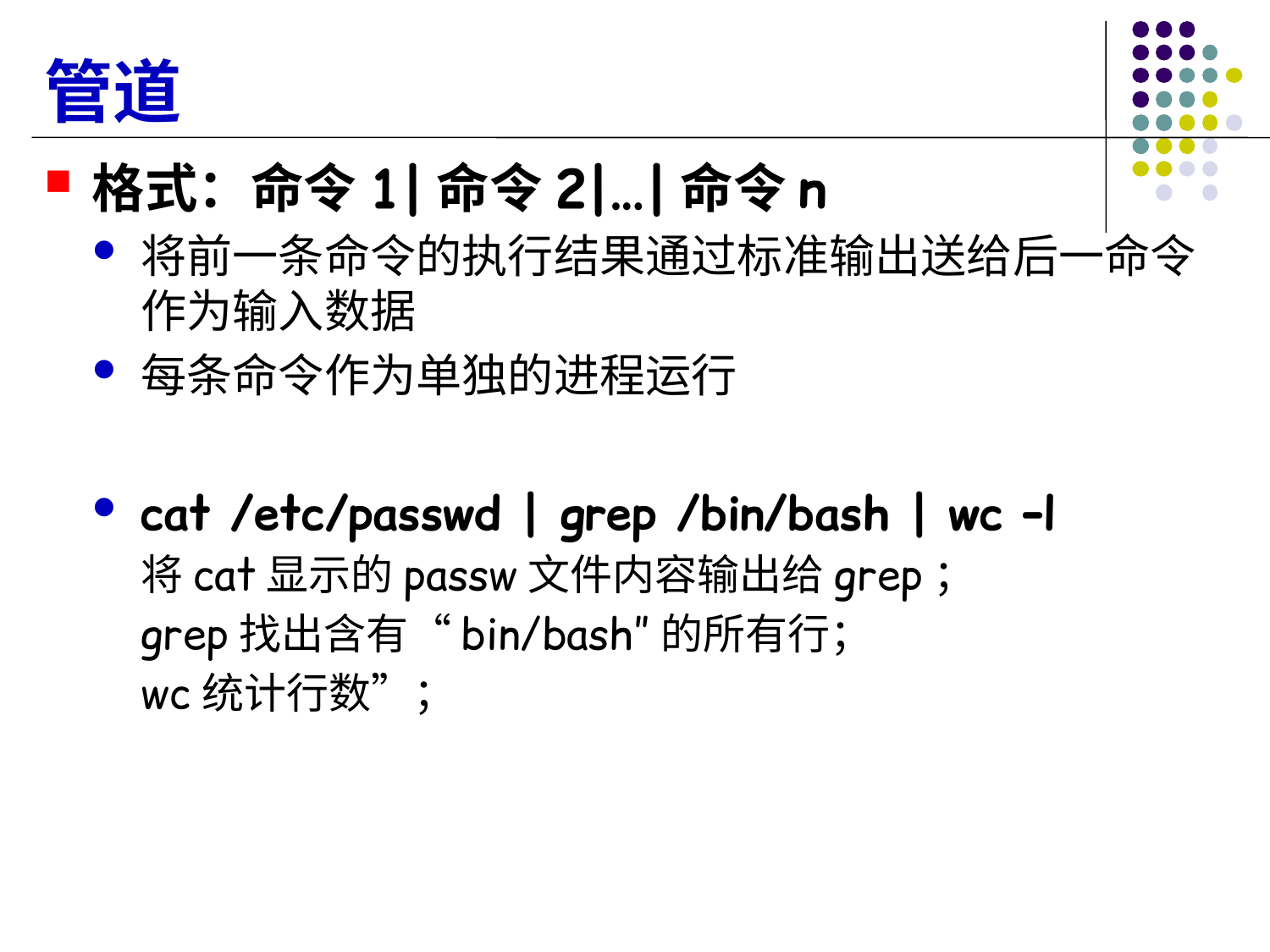

# 管道
格式：命令1|命令2|…|命令n
将前一条命令的执行结果通过标准输出送给后一命令作为输入数据
每条命令作为单独的进程运行

cat /etc/passwd | grep /bin/bash | wc –l
	将cat显示的passw文件内容输出给grep；
	grep找出含有“bin/bash”的所有行；
	wc统计行数”；